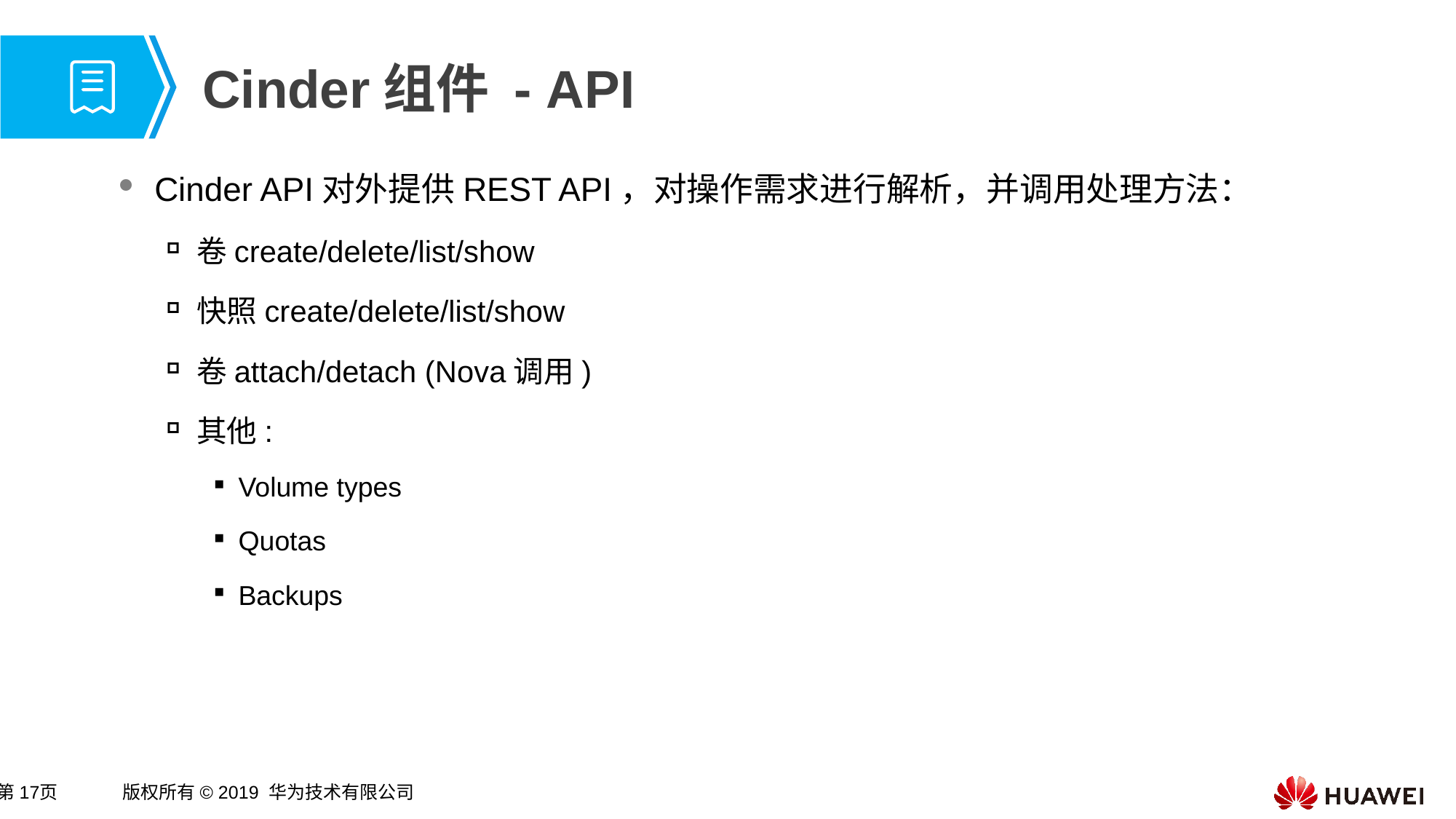

# Cinder组件 - API
Cinder API对外提供REST API，对操作需求进行解析，并调用处理方法：
卷create/delete/list/show
快照create/delete/list/show
卷attach/detach (Nova调用)
其他:
Volume types
Quotas
Backups